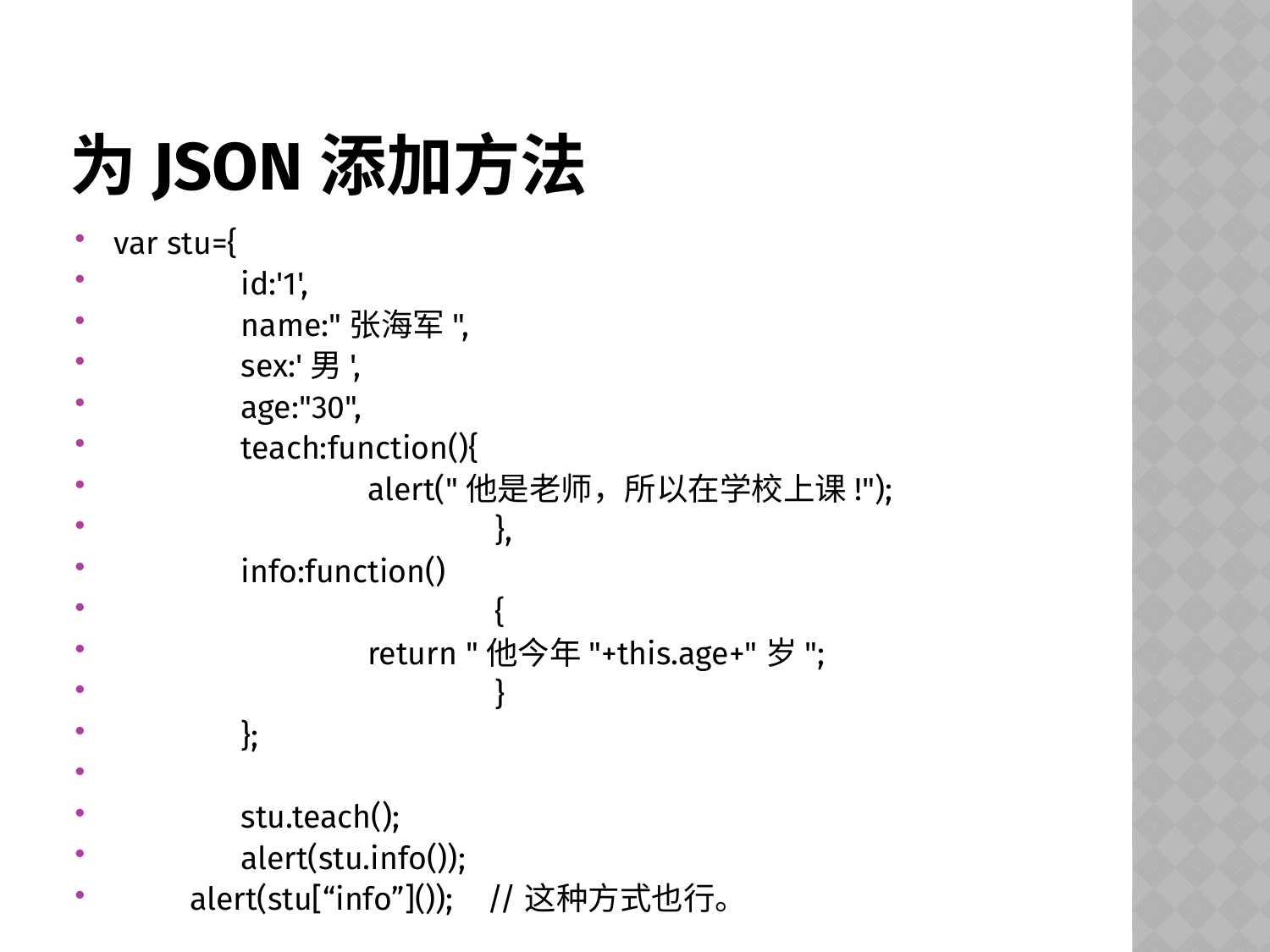

# 为JSON添加方法
var stu={
	id:'1',
	name:"张海军",
	sex:'男',
	age:"30",
	teach:function(){
		alert("他是老师，所以在学校上课!");
			},
	info:function()
			{
		return "他今年"+this.age+"岁";
			}
	};

	stu.teach();
	alert(stu.info());
         alert(stu[“info”]());    //这种方式也行。